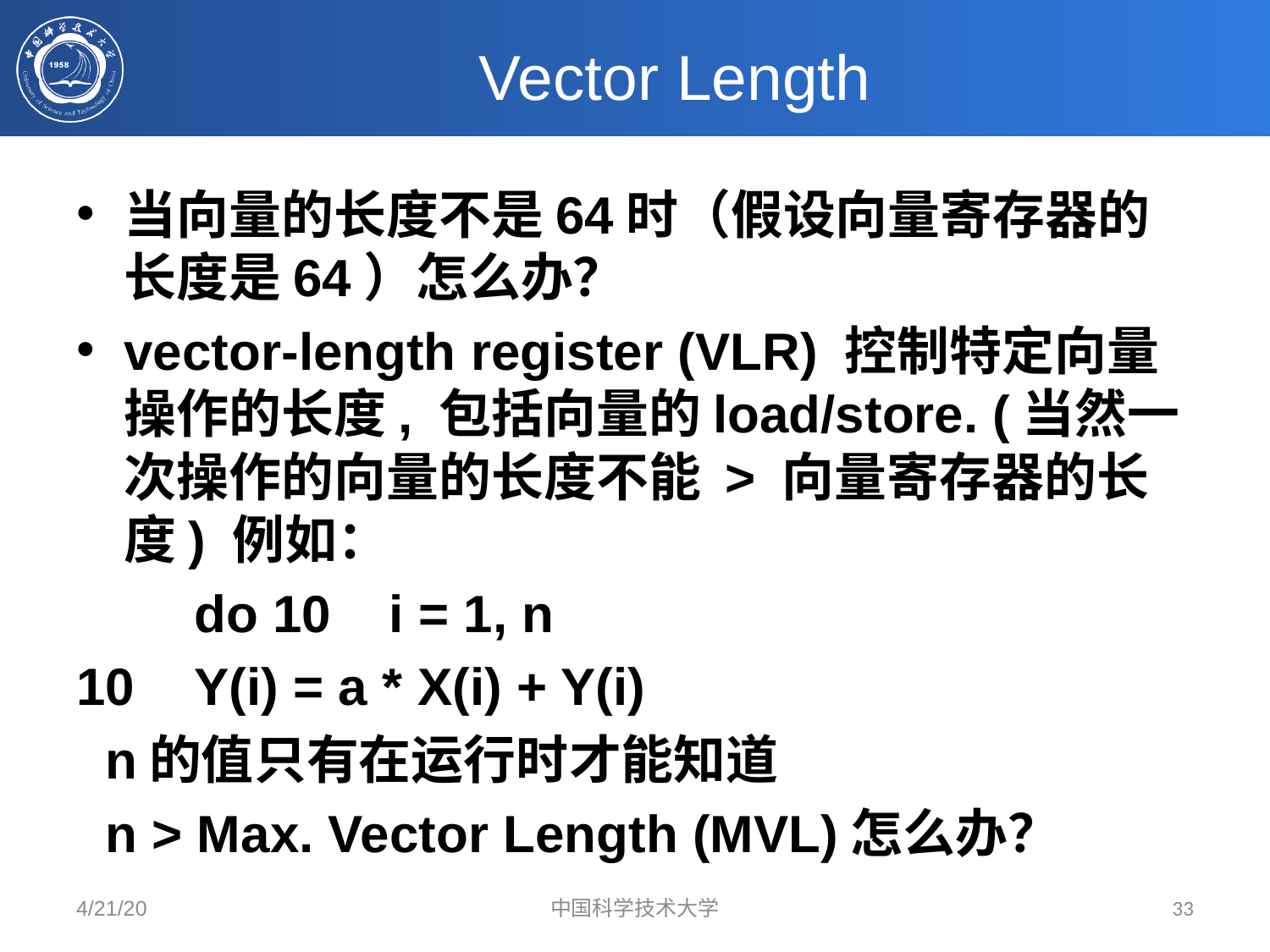

# Vector Length
当向量的长度不是64时（假设向量寄存器的长度是64）怎么办？
vector-length register (VLR) 控制特定向量操作的长度, 包括向量的load/store. (当然一次操作的向量的长度不能 > 向量寄存器的长度) 例如：
	do 10    i = 1, n
10  	Y(i) = a * X(i) + Y(i)
  n的值只有在运行时才能知道
  n > Max. Vector Length (MVL)怎么办？
4/21/20
中国科学技术大学
33